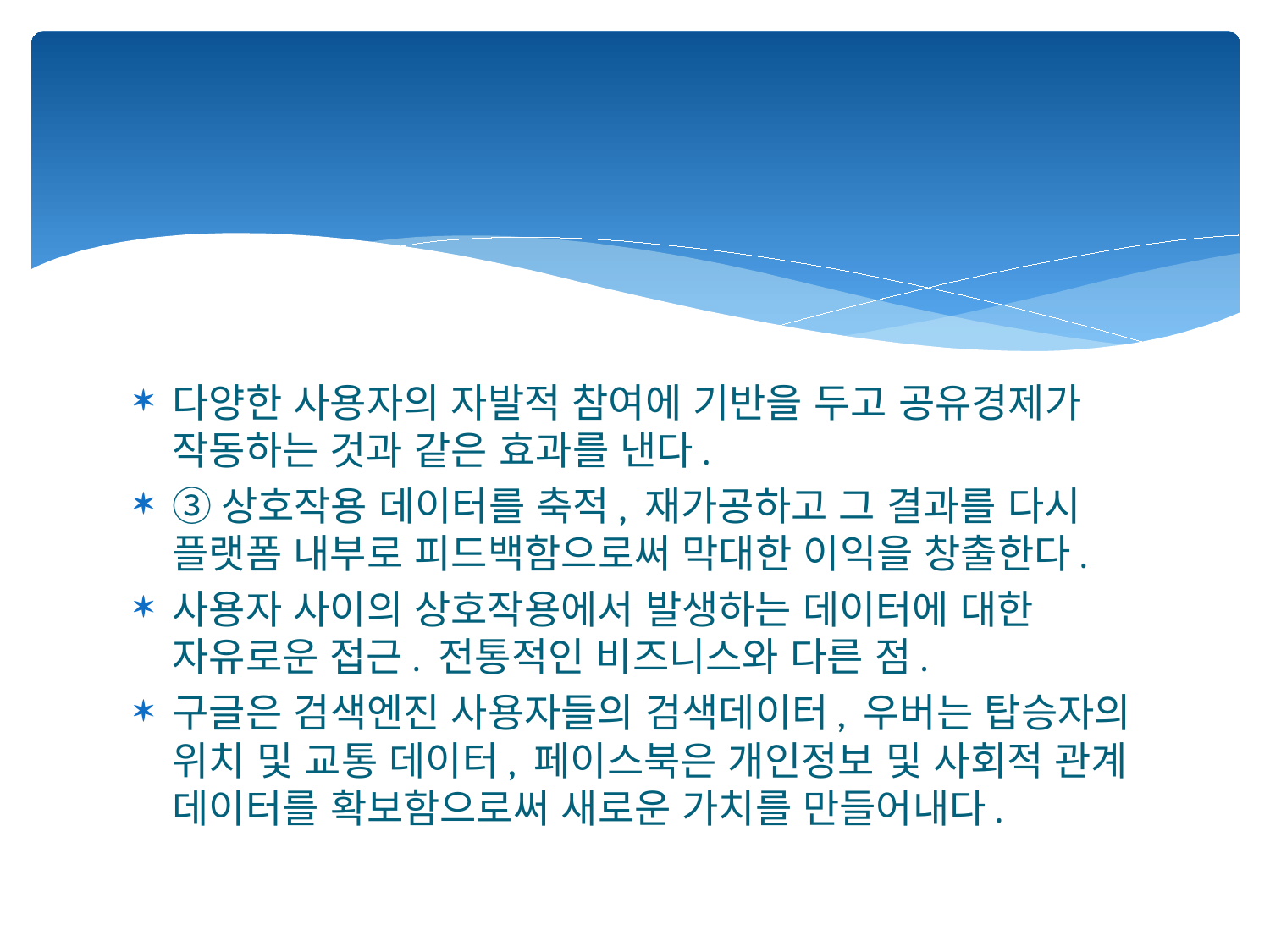

#
다양한 사용자의 자발적 참여에 기반을 두고 공유경제가 작동하는 것과 같은 효과를 낸다.
③상호작용 데이터를 축적, 재가공하고 그 결과를 다시 플랫폼 내부로 피드백함으로써 막대한 이익을 창출한다.
사용자 사이의 상호작용에서 발생하는 데이터에 대한 자유로운 접근. 전통적인 비즈니스와 다른 점.
구글은 검색엔진 사용자들의 검색데이터, 우버는 탑승자의 위치 및 교통 데이터, 페이스북은 개인정보 및 사회적 관계 데이터를 확보함으로써 새로운 가치를 만들어내다.